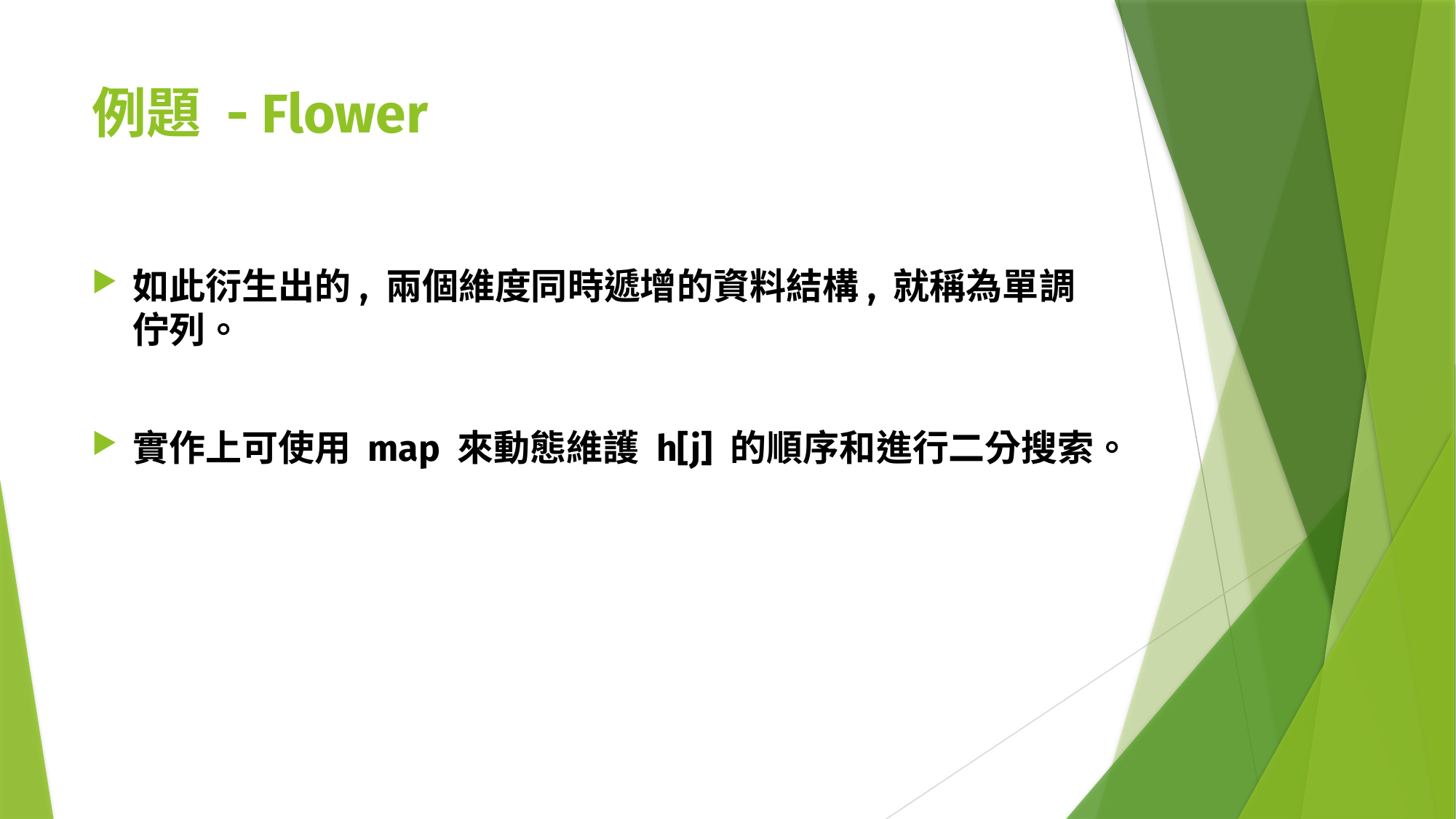

# 例題 - Flower
如此衍生出的, 兩個維度同時遞增的資料結構, 就稱為單調佇列。

實作上可使用 map 來動態維護 h[j] 的順序和進行二分搜索。